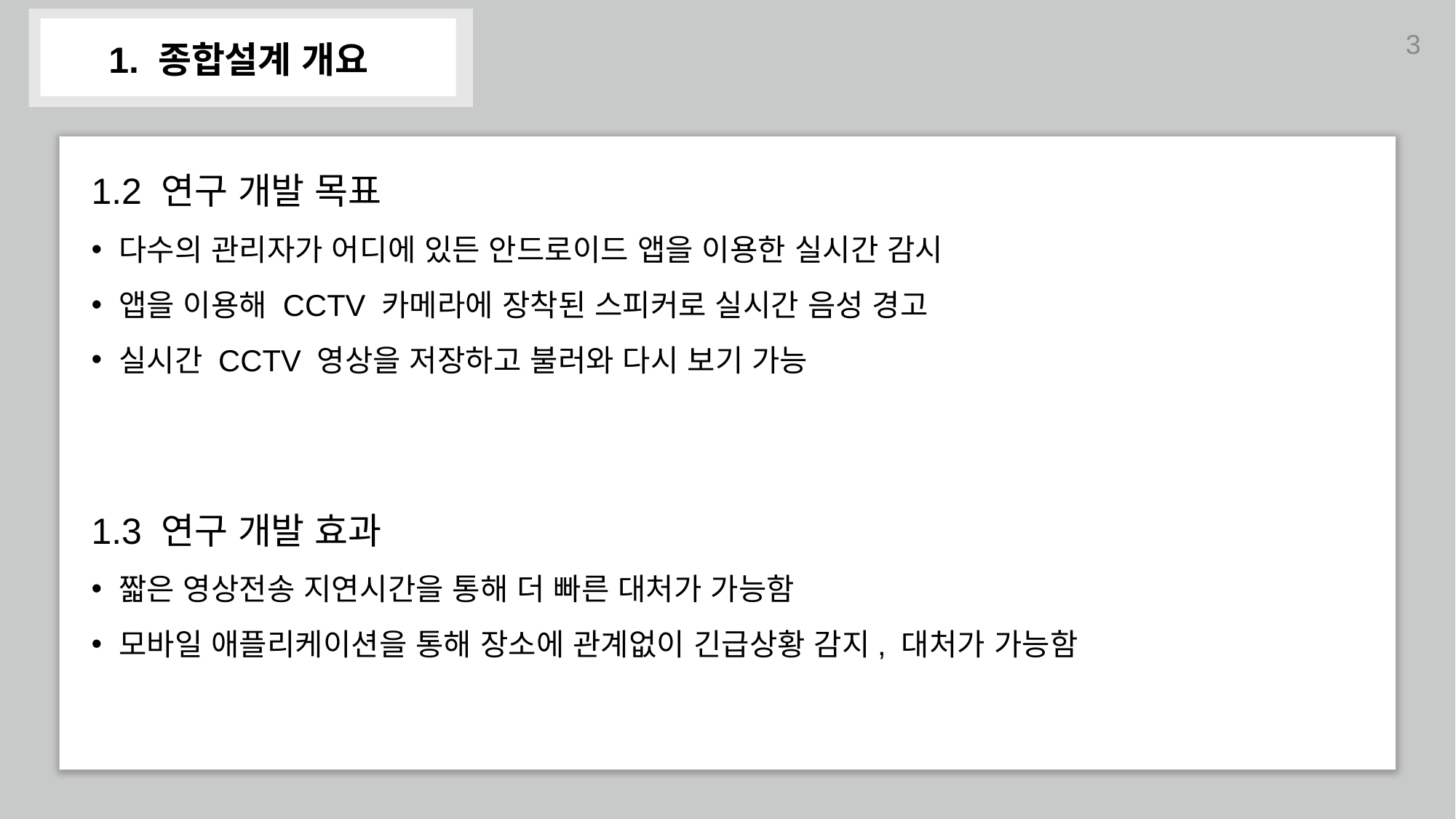

# 1. 종합설계 개요

ㅠ
3

1.2 연구 개발 목표
다수의 관리자가 어디에 있든 안드로이드 앱을 이용한 실시간 감시
앱을 이용해 CCTV 카메라에 장착된 스피커로 실시간 음성 경고
실시간 CCTV 영상을 저장하고 불러와 다시 보기 가능

1.3 연구 개발 효과
짧은 영상전송 지연시간을 통해 더 빠른 대처가 가능함
모바일 애플리케이션을 통해 장소에 관계없이 긴급상황 감지, 대처가 가능함